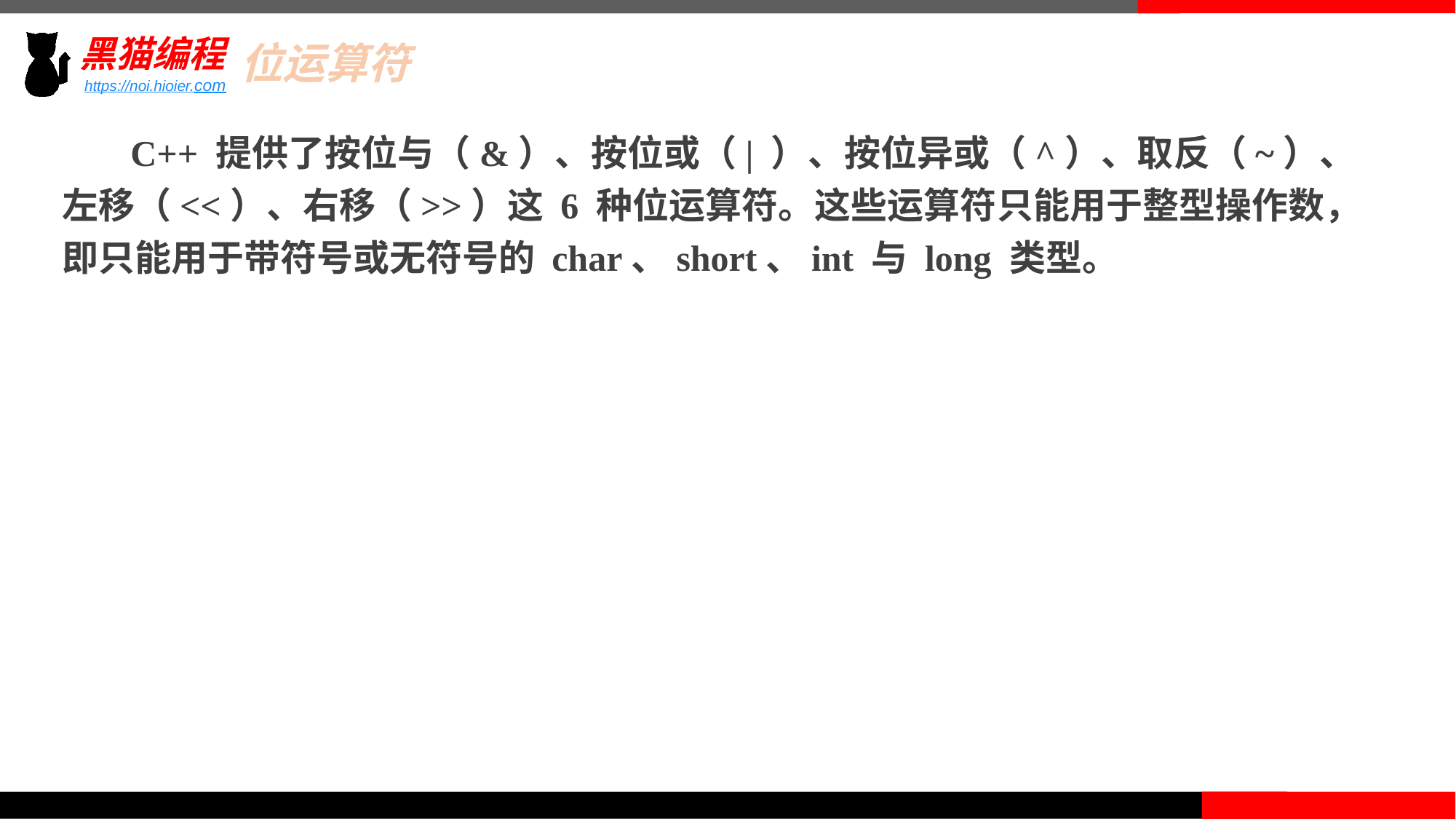

# 位运算符
C++ 提供了按位与（&）、按位或（| ）、按位异或（^）、取反（~）、左移（<<）、右移（>>）这 6 种位运算符。这些运算符只能用于整型操作数，即只能用于带符号或无符号的 char、short、int 与 long 类型。